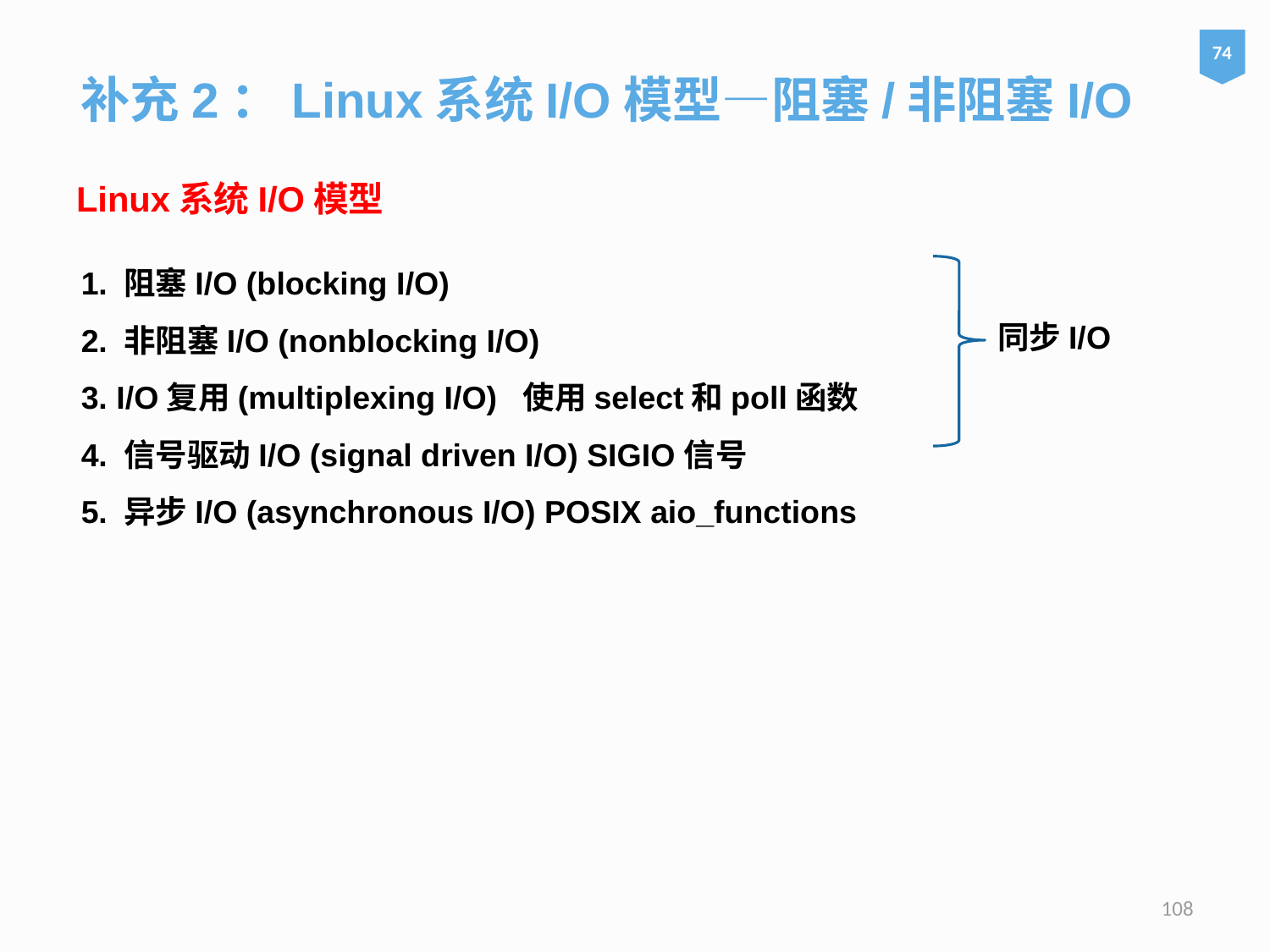

补充2：Linux系统I/O模型—阻塞/非阻塞I/O
74
Linux系统I/O模型

1. 阻塞I/O (blocking I/O)
2. 非阻塞I/O (nonblocking I/O)
3. I/O复用(multiplexing I/O)  使用select和poll函数
4. 信号驱动I/O (signal driven I/O) SIGIO信号
5. 异步I/O (asynchronous I/O) POSIX aio_functions

同步I/O
108